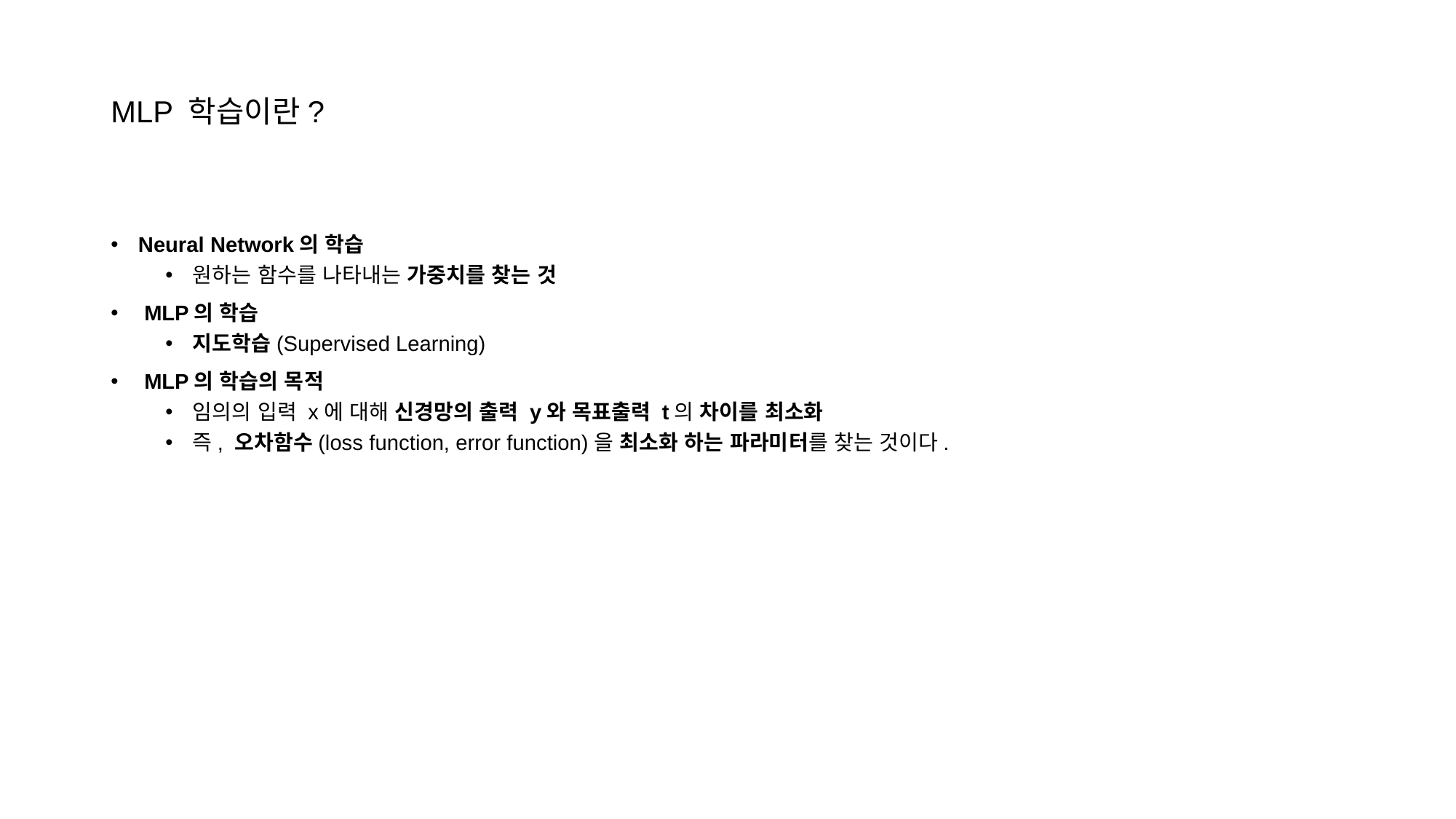

# MLP 학습이란?
Neural Network의 학습
원하는 함수를 나타내는 가중치를 찾는 것
 MLP의 학습
지도학습(Supervised Learning)
 MLP의 학습의 목적
임의의 입력 x에 대해 신경망의 출력 y와 목표출력 t의 차이를 최소화
즉, 오차함수(loss function, error function)을 최소화 하는 파라미터를 찾는 것이다.